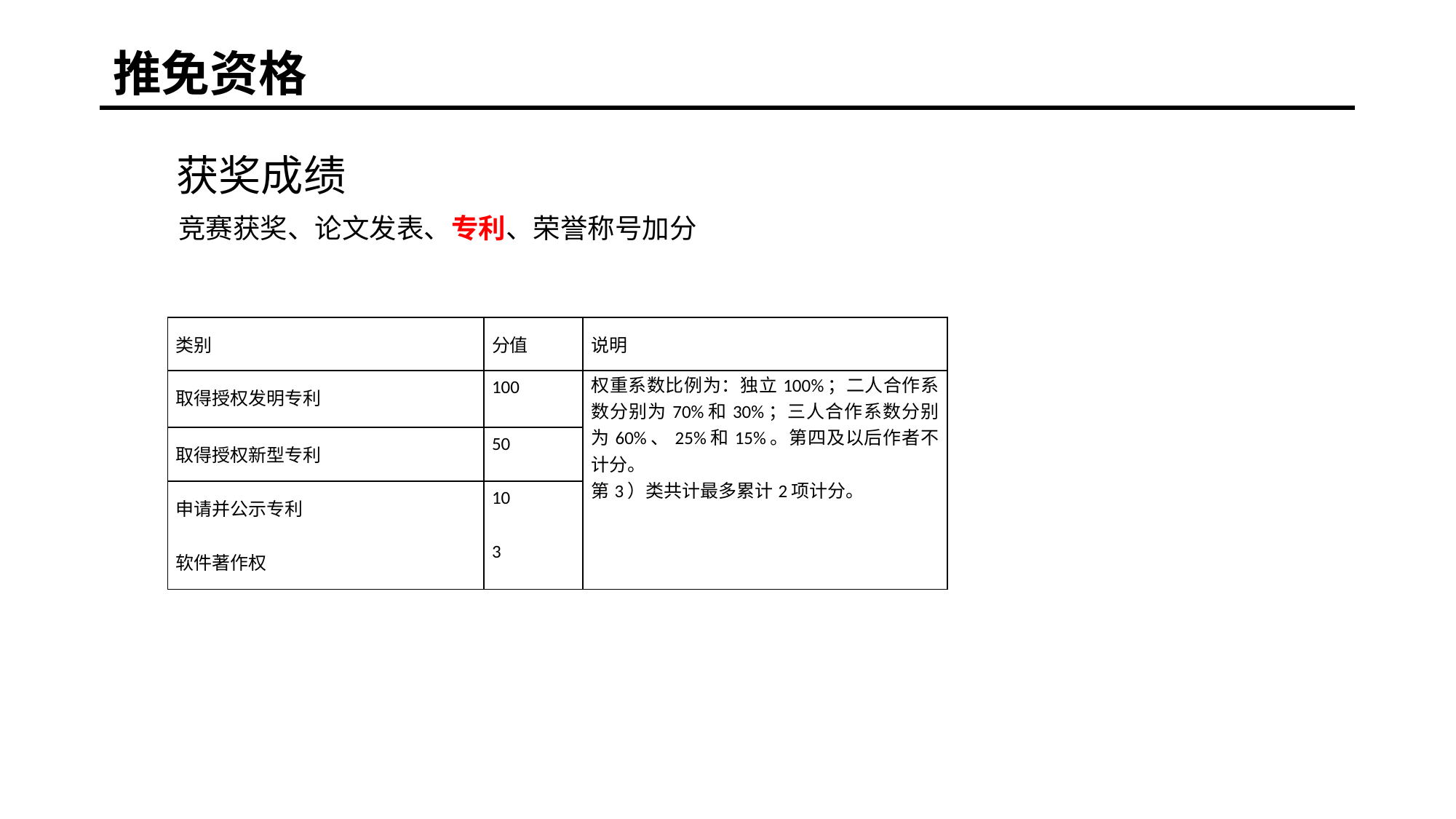

推免资格
获奖成绩
竞赛获奖、论文发表、专利、荣誉称号加分
| 类别 | 分值 | 说明 |
| --- | --- | --- |
| 取得授权发明专利 | 100 | 权重系数比例为：独立100%；二人合作系数分别为70%和30%；三人合作系数分别为60%、25%和15%。第四及以后作者不计分。 第3）类共计最多累计2项计分。 |
| 取得授权新型专利 | 50 |  |
| 申请并公示专利 | 10 |  |
| 软件著作权 | 3 |  |